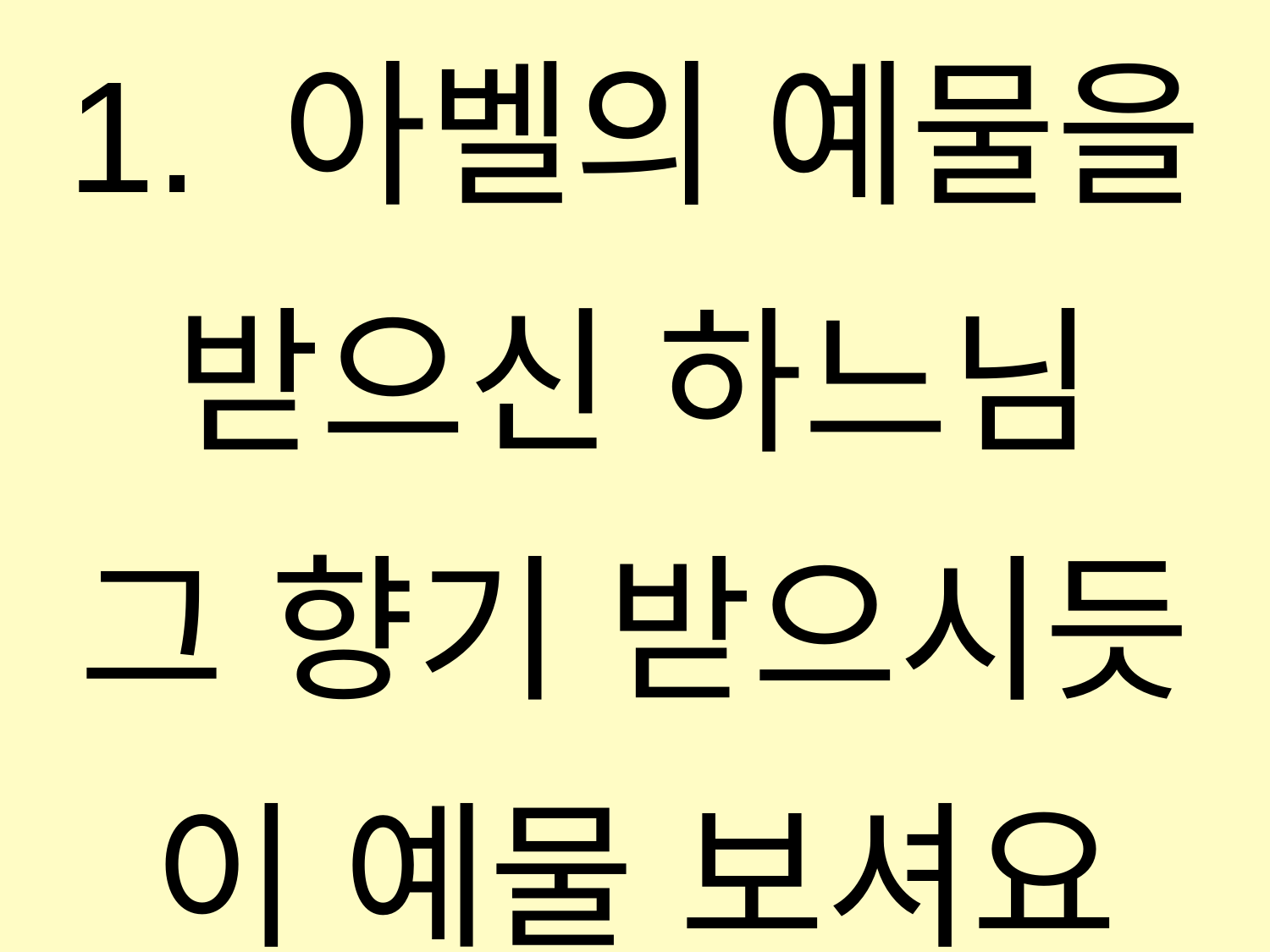

1. 아벨의 예물을
받으신 하느님
그 향기 받으시듯
이 예물 보셔요